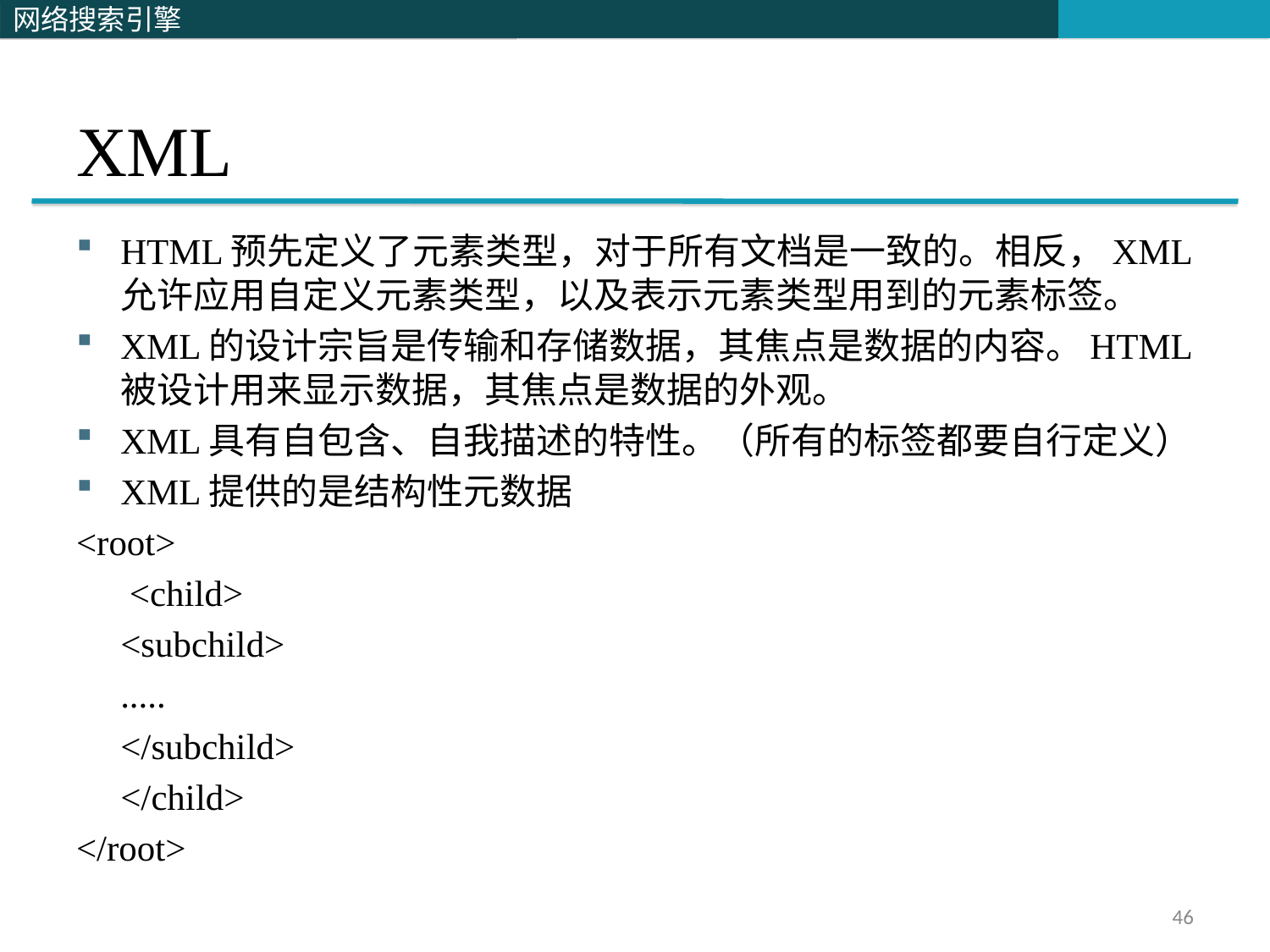

# XML
HTML预先定义了元素类型，对于所有文档是一致的。相反，XML允许应用自定义元素类型，以及表示元素类型用到的元素标签。
XML的设计宗旨是传输和存储数据，其焦点是数据的内容。HTML 被设计用来显示数据，其焦点是数据的外观。
XML具有自包含、自我描述的特性。（所有的标签都要自行定义）
XML提供的是结构性元数据
<root>
	 <child>
		<subchild>
			.....
		</subchild>
	</child>
</root>
46